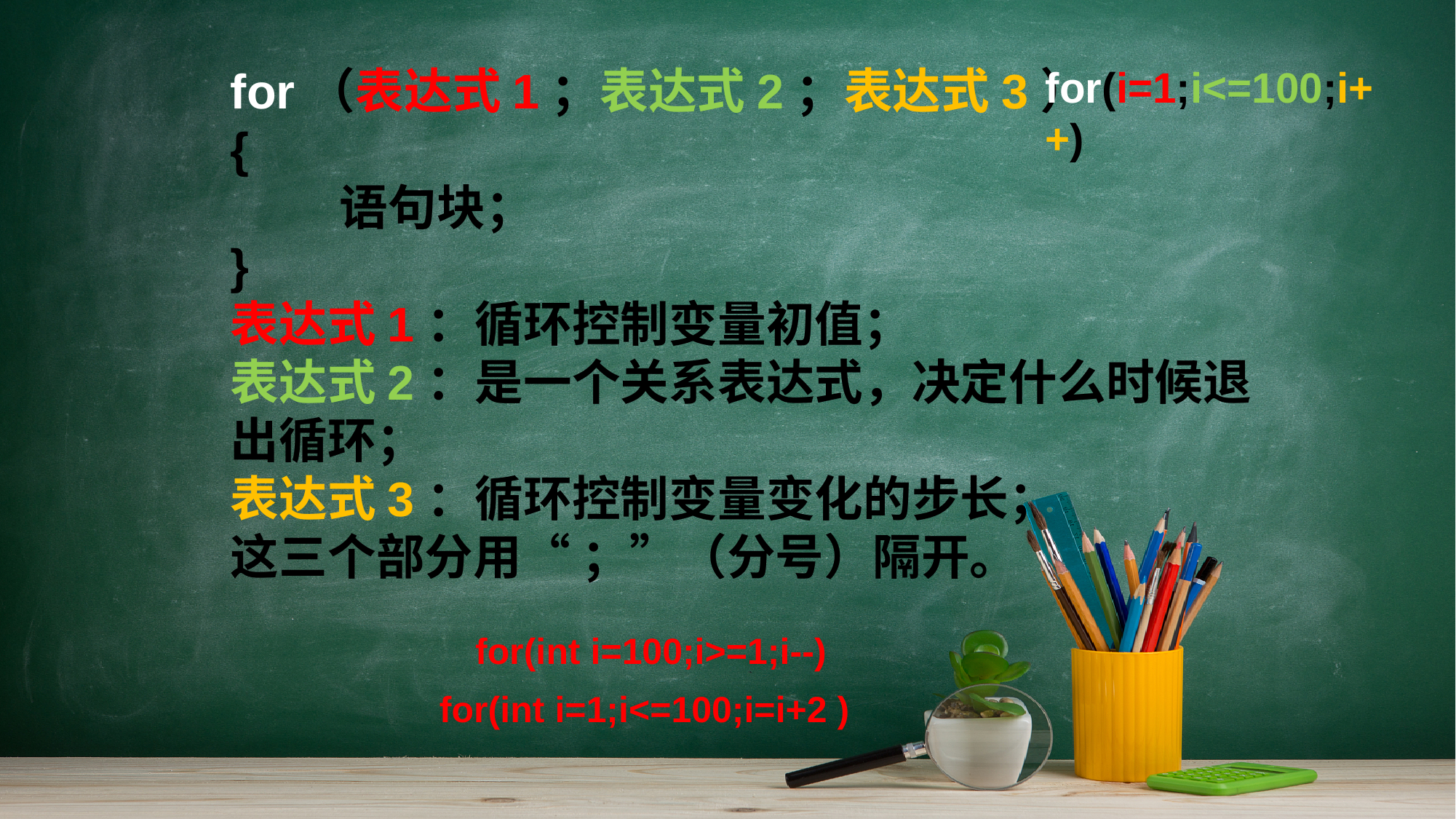

for（表达式1；表达式2；表达式3）
{
	语句块；
}
表达式1：循环控制变量初值；
表达式2：是一个关系表达式，决定什么时候退出循环；
表达式3：循环控制变量变化的步长；
这三个部分用“ ；”（分号）隔开。
for(i=1;i<=100;i++)
        for(int i=100;i>=1;i--)
        for(int i=1;i<=100;i=i+2 )